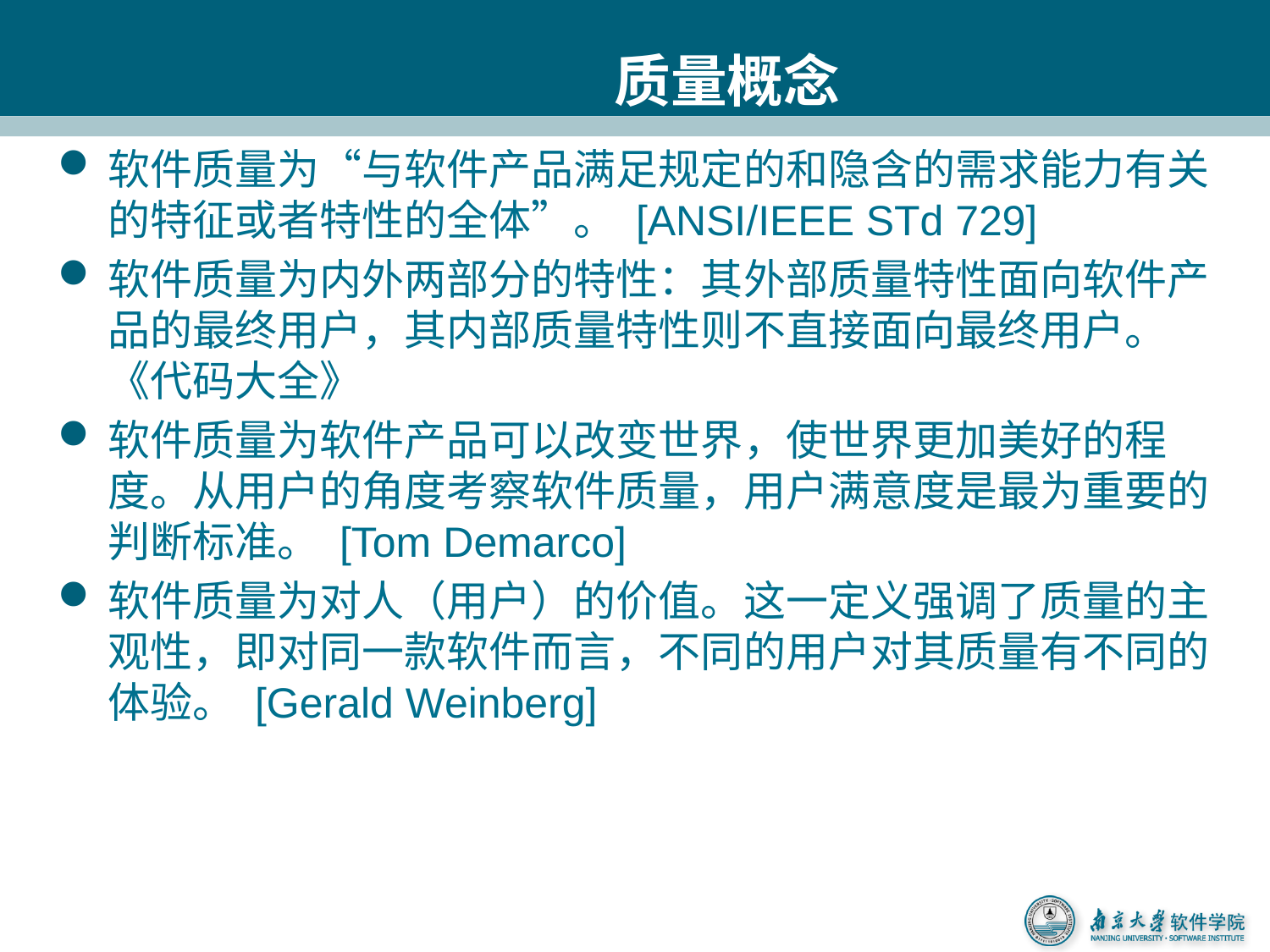

# 质量概念
软件质量为“与软件产品满足规定的和隐含的需求能力有关的特征或者特性的全体”。 [ANSI/IEEE STd 729]
软件质量为内外两部分的特性：其外部质量特性面向软件产品的最终用户，其内部质量特性则不直接面向最终用户。 《代码大全》
软件质量为软件产品可以改变世界，使世界更加美好的程度。从用户的角度考察软件质量，用户满意度是最为重要的判断标准。 [Tom Demarco]
软件质量为对人（用户）的价值。这一定义强调了质量的主观性，即对同一款软件而言，不同的用户对其质量有不同的体验。 [Gerald Weinberg]